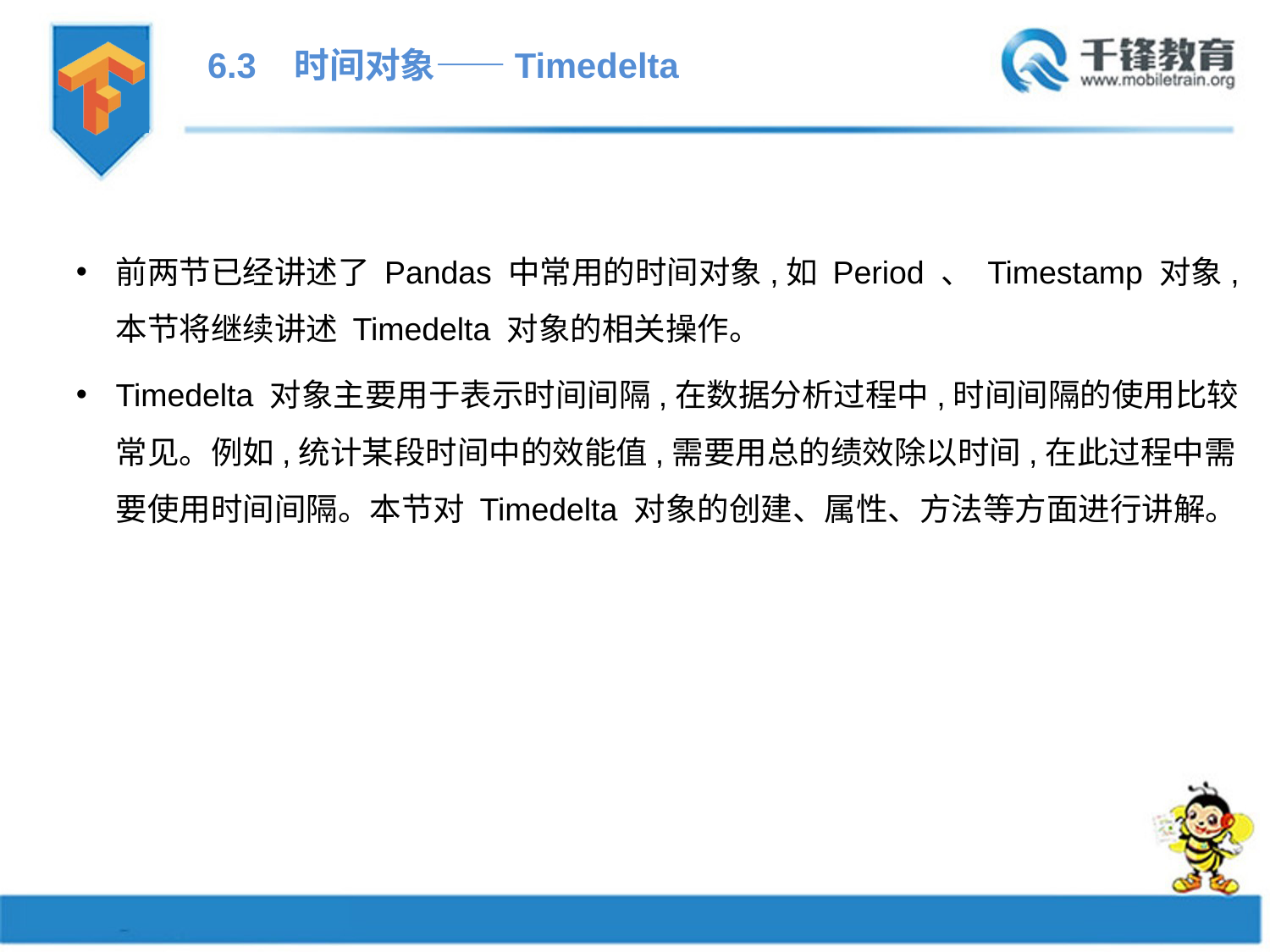

6.3   时间对象——Timedelta
前两节已经讲述了 Pandas 中常用的时间对象,如 Period 、 Timestamp 对象,本节将继续讲述 Timedelta 对象的相关操作。
Timedelta 对象主要用于表示时间间隔,在数据分析过程中,时间间隔的使用比较常见。例如,统计某段时间中的效能值,需要用总的绩效除以时间,在此过程中需要使用时间间隔。本节对 Timedelta 对象的创建、属性、方法等方面进行讲解。